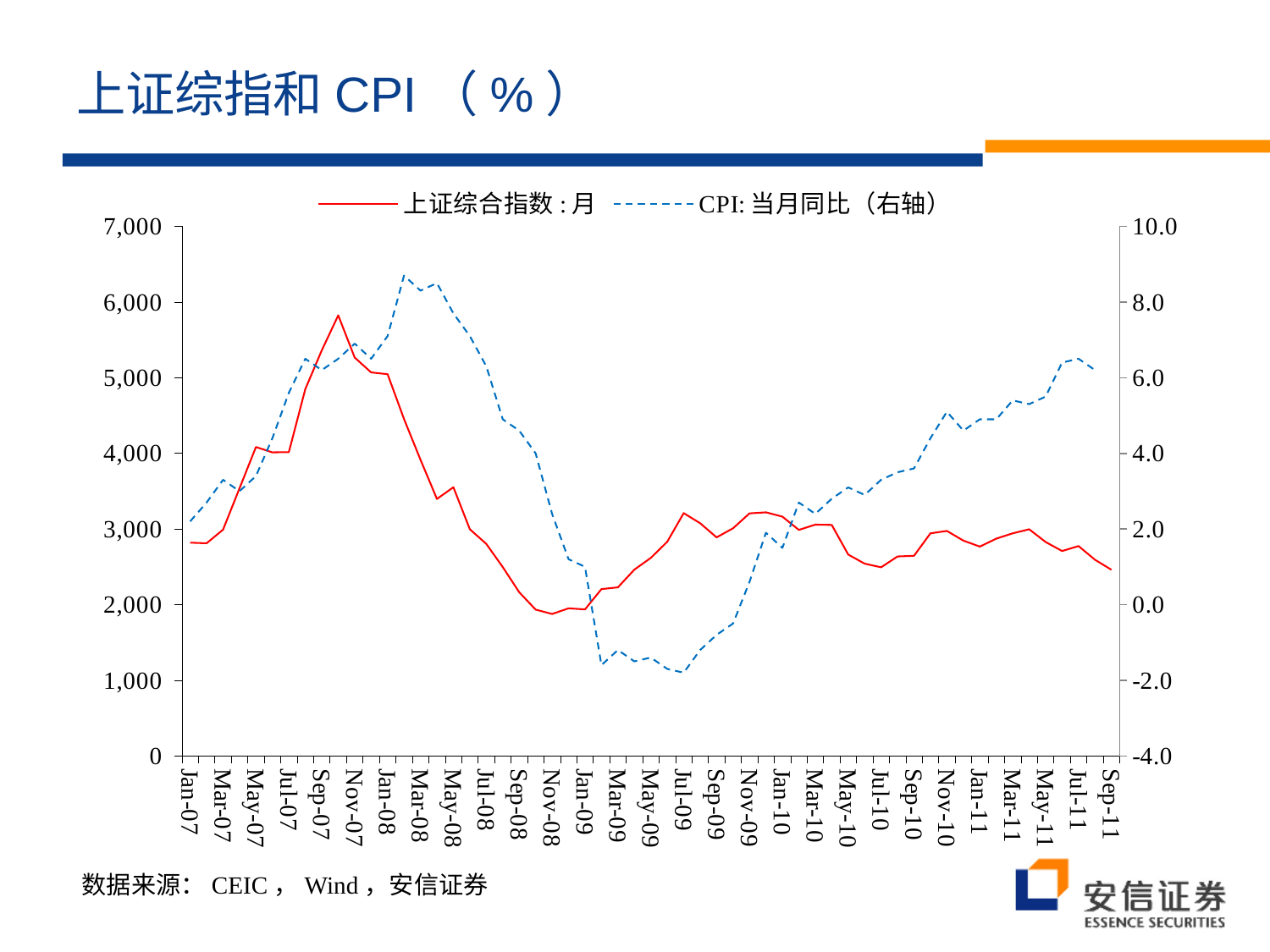

# 上证综指和CPI（%）

### Chart

| Category | 上证综合指数:月 | CPI:当月同比（右轴） |
|---|---|---|
| 39113 | 2818.9603 | 2.2 |
| 39141 | 2810.6837 | 2.7 |
| 39172 | 2990.4836 | 3.3 |
| 39202 | 3537.1156 | 3.0 |
| 39233 | 4083.4243 | 3.4 |
| 39263 | 4012.6331 | 4.4 |
| 39294 | 4016.0446 | 5.6 |
| 39325 | 4848.7401 | 6.5 |
| 39355 | 5360.1015 | 6.2 |
| 39386 | 5824.1203 | 6.5 |
| 39416 | 5265.5932 | 6.9 |
| 39447 | 5069.5877 | 6.5 |
| 39478 | 5045.9419 | 7.1 |
| 39507 | 4452.6591 | 8.7 |
| 39538 | 3915.3469 | 8.3 |
| 39568 | 3397.292 | 8.5 |
| 39599 | 3551.7402 | 7.7 |
| 39629 | 2995.7494 | 7.1 |
| 39660 | 2802.1707 | 6.3 |
| 39691 | 2496.4717 | 4.9 |
| 39721 | 2164.0945 | 4.6 |
| 39752 | 1933.801 | 4.0 |
| 39782 | 1876.0152 | 2.4 |
| 39813 | 1950.8966 | 1.2 |
| 39844 | 1936.903 | 1.0 |
| 39872 | 2205.1738 | -1.6 |
| 39903 | 2228.2353 | -1.2 |
| 39933 | 2461.8328 | -1.5 |
| 39964 | 2617.2393 | -1.4 |
| 39994 | 2830.3717 | -1.7 |
| 40025 | 3209.9064 | -1.8 |
| 40056 | 3075.495 | -1.2 |
| 40086 | 2889.0061 | -0.8 |
| 40117 | 3008.7866 | -0.5 |
| 40147 | 3206.3577 | 0.6 |
| 40178 | 3220.1894 | 1.9 |
| 40209 | 3163.7561 | 1.5 |
| 40237 | 2987.0318 | 2.7 |
| 40268 | 3056.8372 | 2.4 |
| 40298 | 3053.392 | 2.8 |
| 40329 | 2661.8678 | 3.1 |
| 40359 | 2541.3965 | 2.9 |
| 40390 | 2493.3902 | 3.3 |
| 40421 | 2636.2179 | 3.5 |
| 40451 | 2645.2598 | 3.6 |
| 40482 | 2942.5176 | 4.4 |
| 40512 | 2973.6744 | 5.1 |
| 40543 | 2845.881 | 4.6 |
| 40574 | 2766.585 | 4.9 |
| 40602 | 2872.0104 | 4.9 |
| 40633 | 2941.8856 | 5.4 |
| 40663 | 2995.9401 | 5.3 |
| 40694 | 2827.0686 | 5.5 |
| 40724 | 2708.6813 | 6.4 |
| 40755 | 2773.5594 | 6.5 |
| 40786 | 2592.5013 | 6.2 |
| 40816 | 2460.1663 | None |
数据来源：CEIC，Wind，安信证券